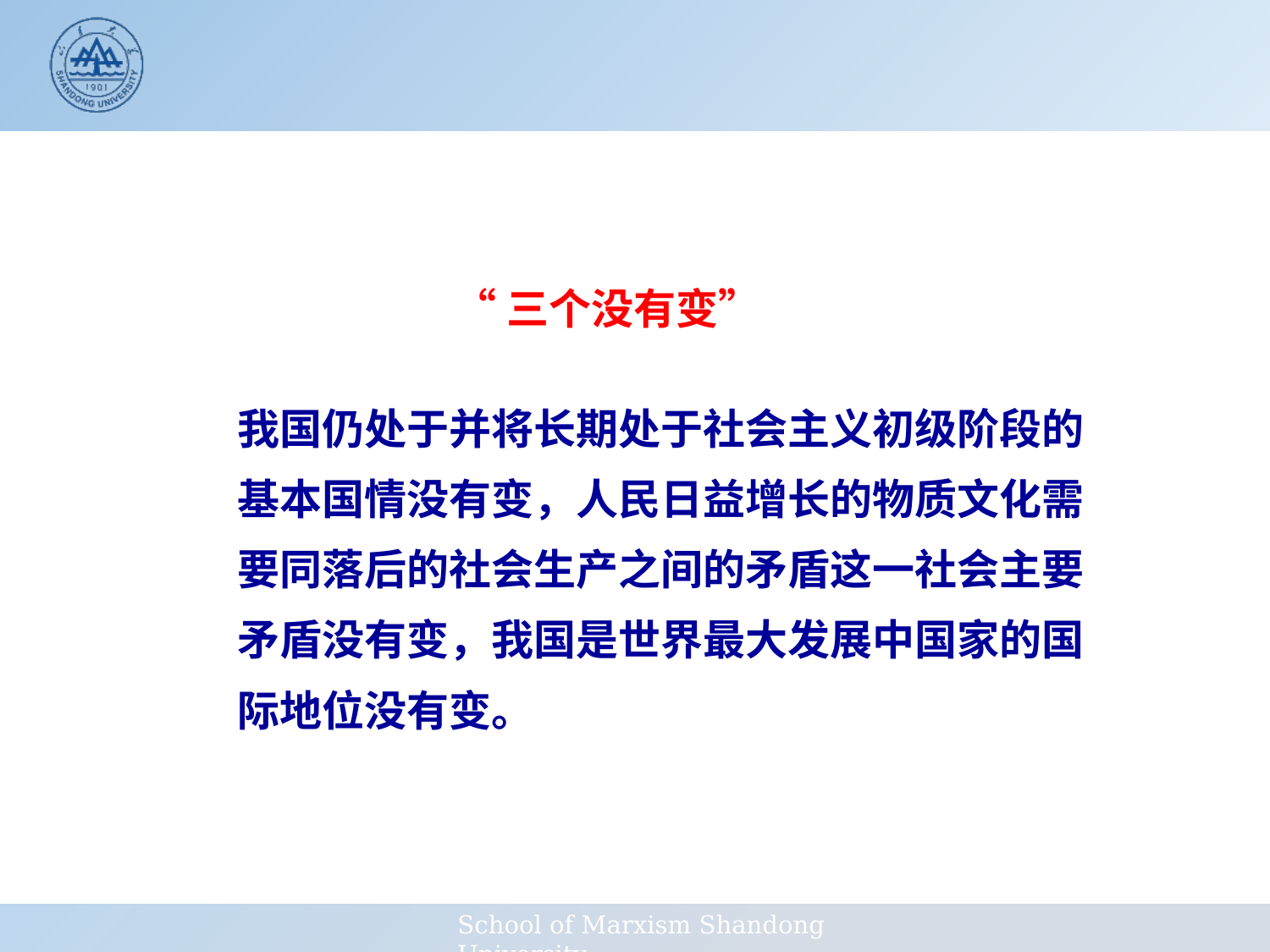

“三个没有变”
我国仍处于并将长期处于社会主义初级阶段的基本国情没有变，人民日益增长的物质文化需要同落后的社会生产之间的矛盾这一社会主要矛盾没有变，我国是世界最大发展中国家的国际地位没有变。